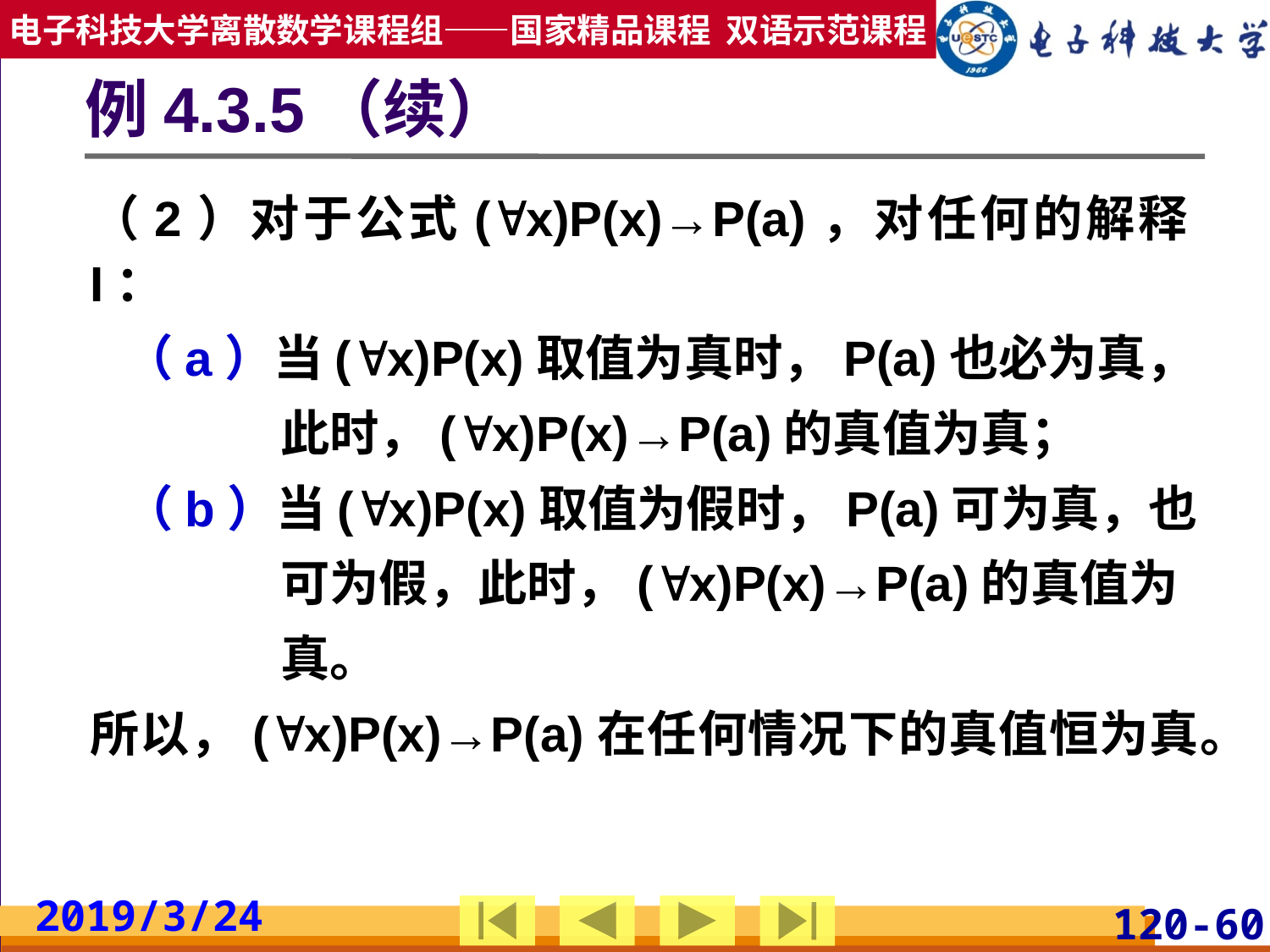

# 例4.3.5（续）
（2）对于公式(∀x)P(x)→P(a)，对任何的解释I：
  （a）当(∀x)P(x)取值为真时，P(a)也必为真，
此时，(∀x)P(x)→P(a)的真值为真；
  （b）当(∀x)P(x)取值为假时，P(a)可为真，也
可为假，此时，(∀x)P(x)→P(a)的真值为
真。
所以，(∀x)P(x)→P(a)在任何情况下的真值恒为真。
2019/3/24